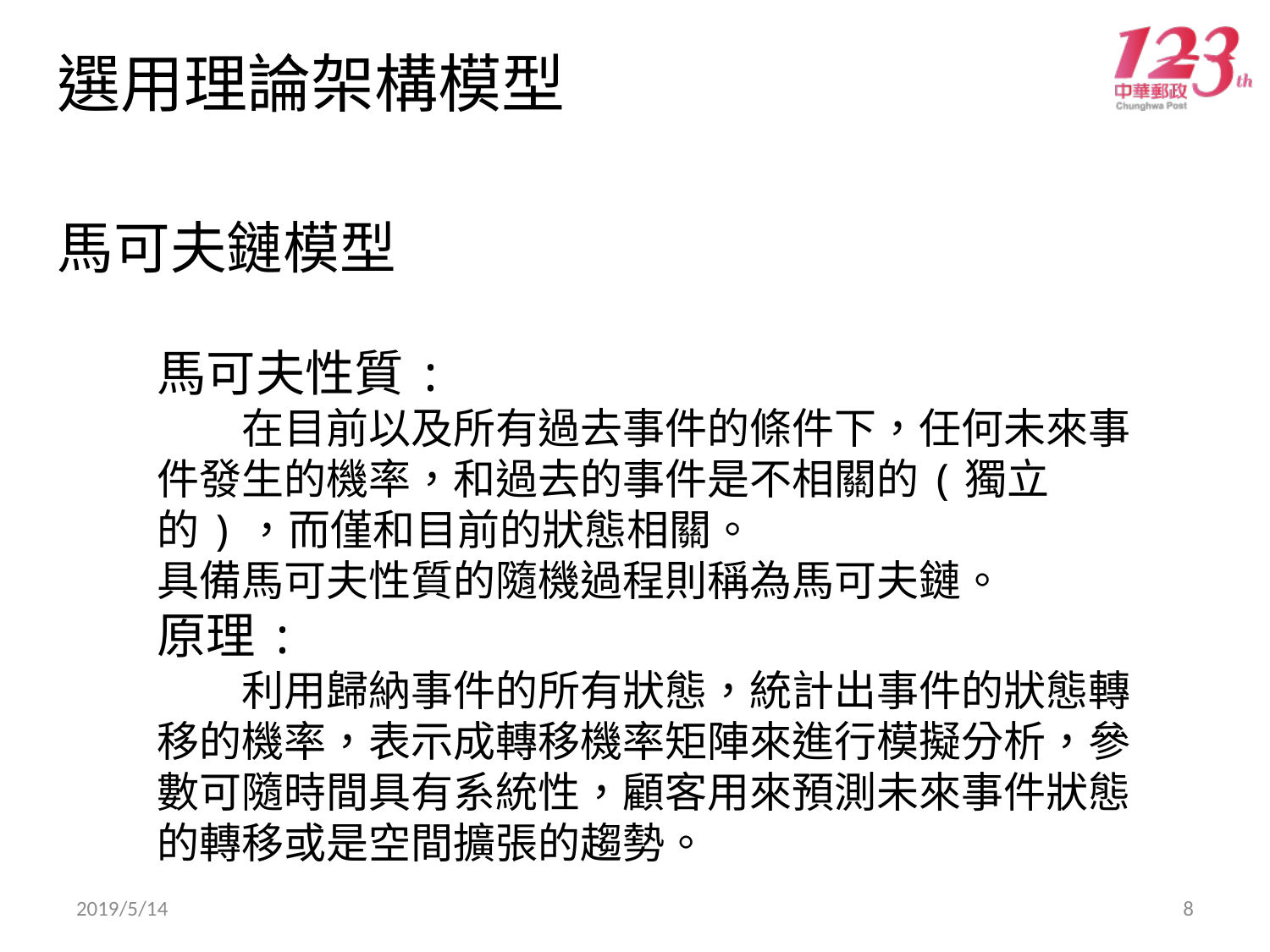

選用理論架構模型
馬可夫鏈模型
馬可夫性質:
　　在目前以及所有過去事件的條件下，任何未來事件發生的機率，和過去的事件是不相關的(獨立的)，而僅和目前的狀態相關。
具備馬可夫性質的隨機過程則稱為馬可夫鏈。
原理:
　　利用歸納事件的所有狀態，統計出事件的狀態轉移的機率，表示成轉移機率矩陣來進行模擬分析，參數可隨時間具有系統性，顧客用來預測未來事件狀態的轉移或是空間擴張的趨勢。
2019/5/14
8